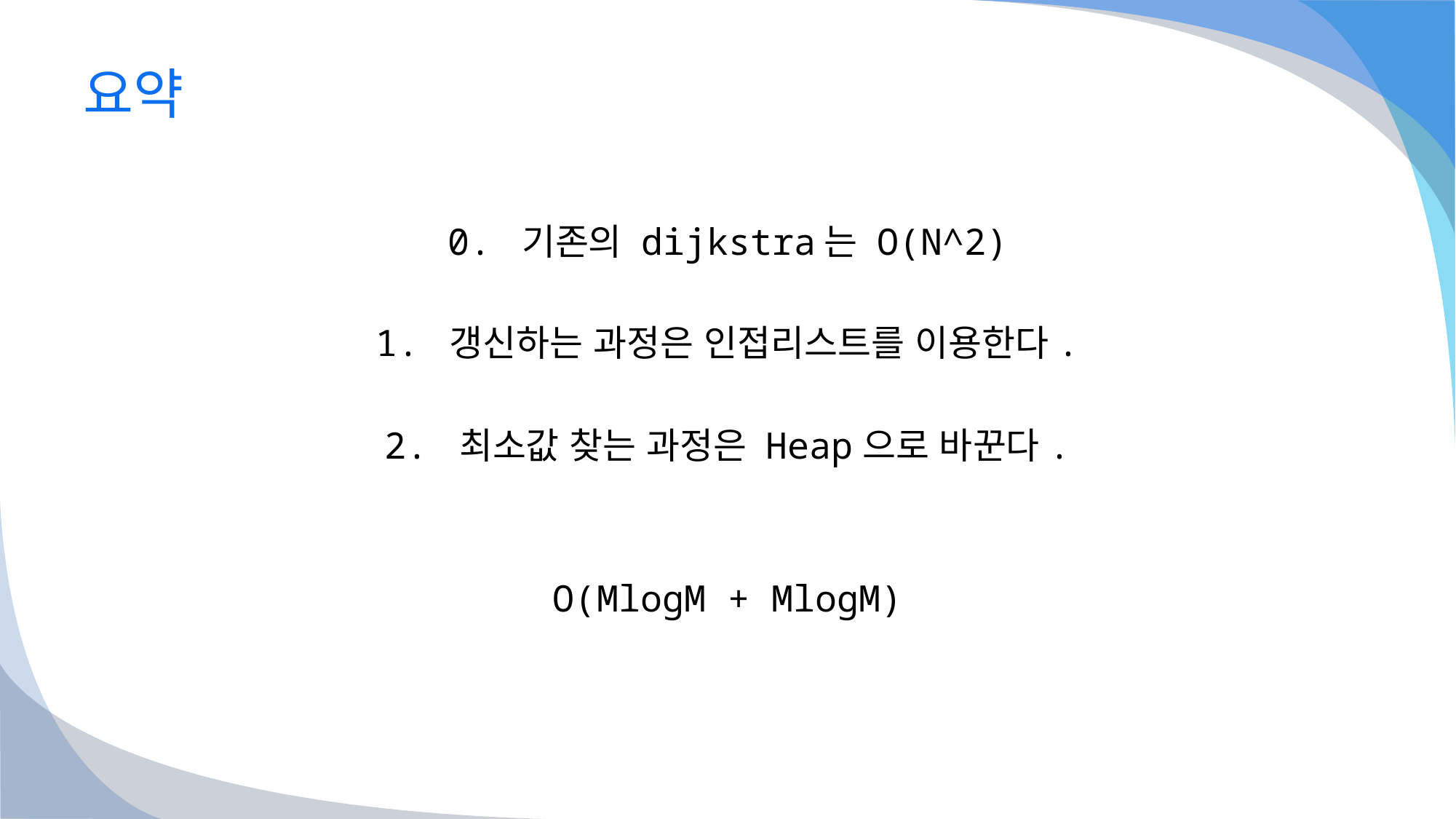

# 요약

0. 기존의 dijkstra는 O(N^2)

1. 갱신하는 과정은 인접리스트를 이용한다.

2. 최소값 찾는 과정은 Heap으로 바꾼다.

O(MlogM + MlogM)